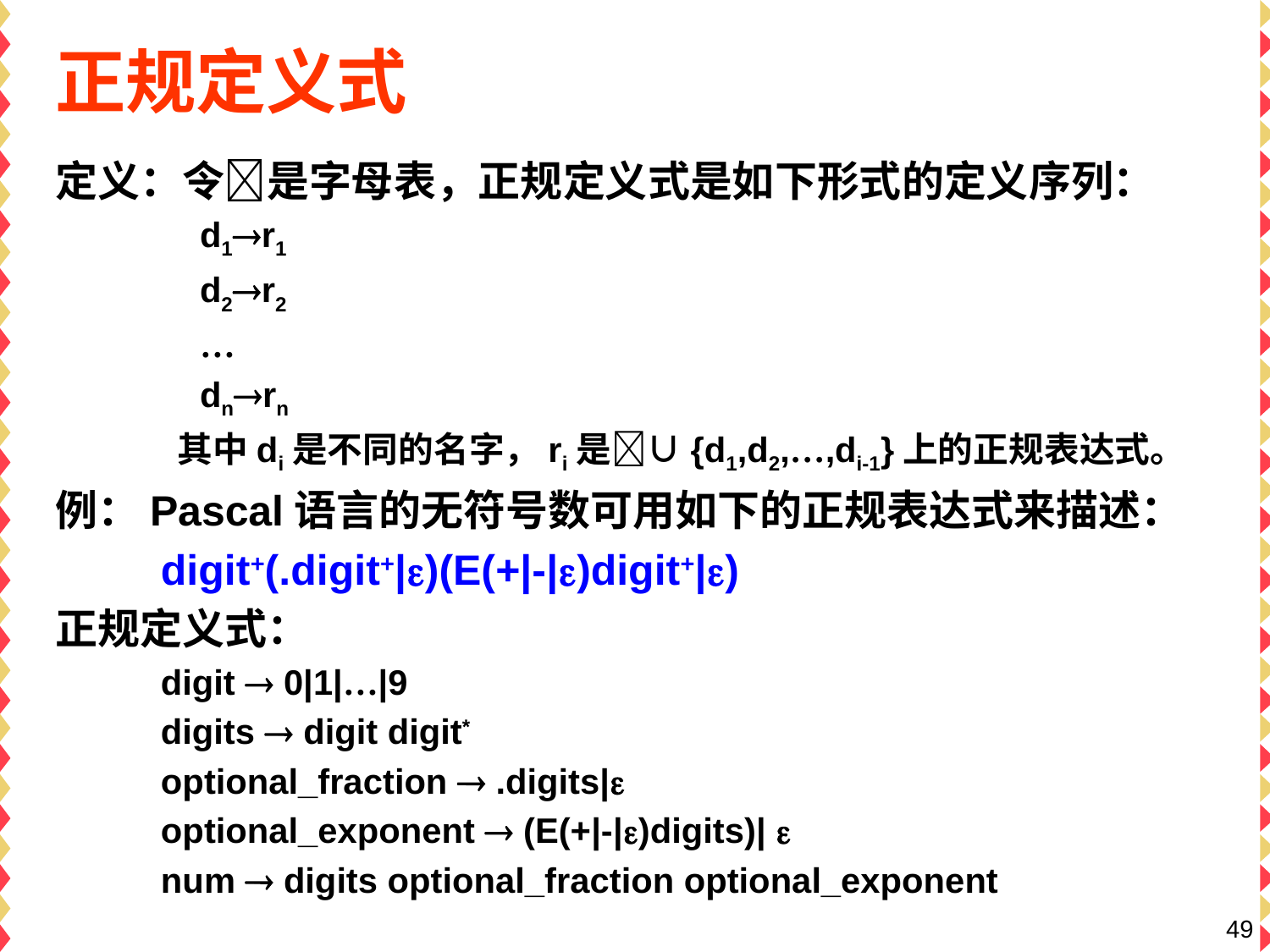

# 正规定义式
定义：令∑是字母表，正规定义式是如下形式的定义序列：
    d1→r1
    d2→r2
    …
    dn→rn
 其中di是不同的名字，ri是∑∪{d1,d2,…,di-1}上的正规表达式。
例：Pascal语言的无符号数可用如下的正规表达式来描述：
digit+(.digit+|ε)(E(+|-|ε)digit+|ε)
正规定义式：
digit → 0|1|…|9
digits → digit digit*
optional_fraction → .digits|ε
optional_exponent → (E(+|-|ε)digits)| ε
num → digits optional_fraction optional_exponent
49